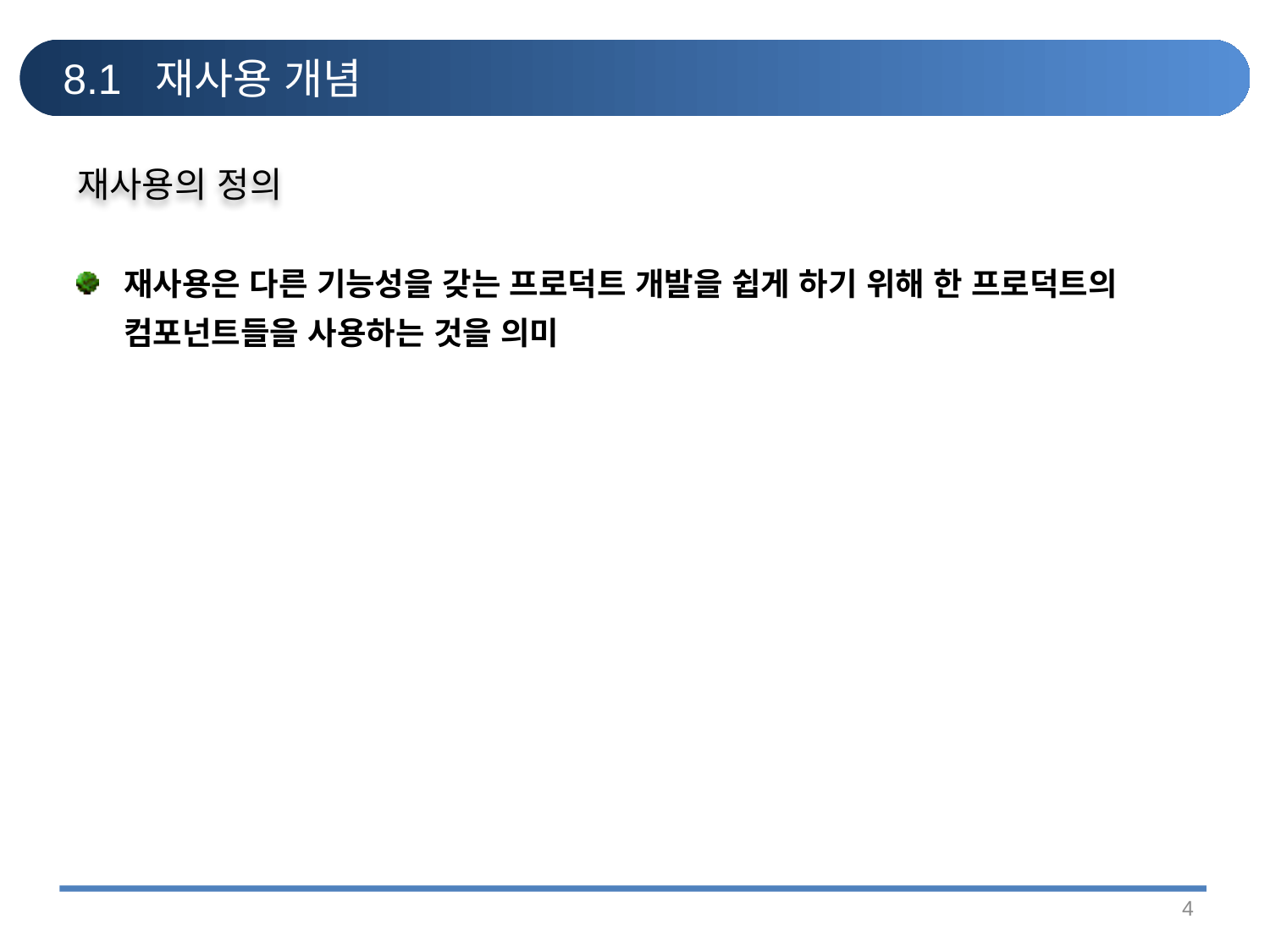

# 8.1  재사용 개념
재사용의 정의
재사용은 다른 기능성을 갖는 프로덕트 개발을 쉽게 하기 위해 한 프로덕트의 컴포넌트들을 사용하는 것을 의미
4